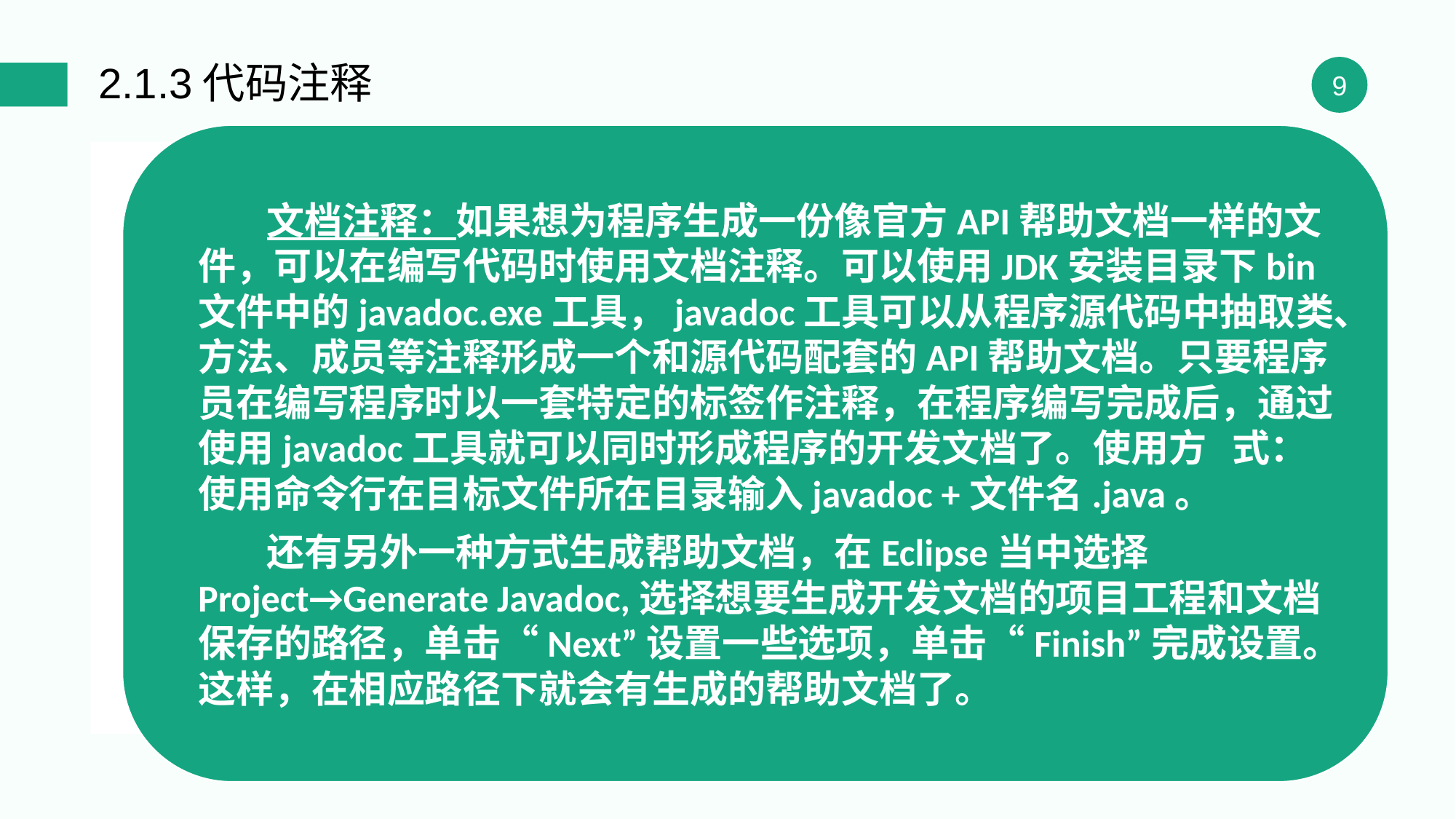

2.1.3代码注释
       文档注释：如果想为程序生成一份像官方API帮助文档一样的文件，可以在编写代码时使用文档注释。可以使用JDK安装目录下bin文件中的javadoc.exe工具，javadoc工具可以从程序源代码中抽取类、方法、成员等注释形成一个和源代码配套的API帮助文档。只要程序员在编写程序时以一套特定的标签作注释，在程序编写完成后，通过使用javadoc工具就可以同时形成程序的开发文档了。使用方   式：使用命令行在目标文件所在目录输入javadoc +文件名.java。
       还有另外一种方式生成帮助文档，在Eclipse当中选择Project→Generate Javadoc,选择想要生成开发文档的项目工程和文档保存的路径，单击“Next”设置一些选项，单击“Finish”完成设置。这样，在相应路径下就会有生成的帮助文档了。